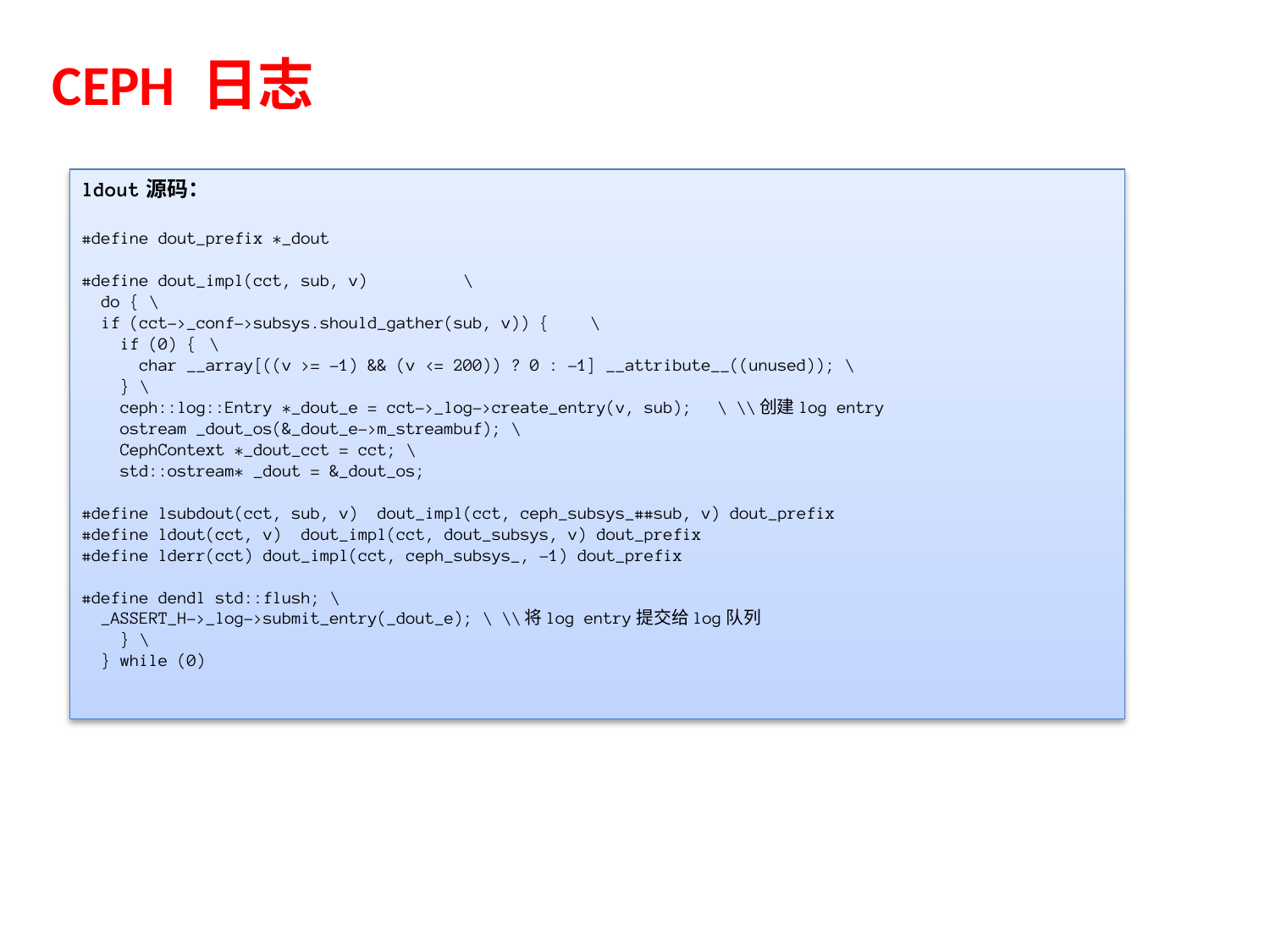

CEPH 日志
ldout源码：

#define dout_prefix *_dout

#define dout_impl(cct, sub, v)	\
  do { \
  if (cct->_conf->subsys.should_gather(sub, v)) {	\
    if (0) {	\
      char __array[((v >= -1) && (v <= 200)) ? 0 : -1] __attribute__((unused)); \
    } \
    ceph::log::Entry *_dout_e = cct->_log->create_entry(v, sub);	\ \\创建log entry
    ostream _dout_os(&_dout_e->m_streambuf); \
    CephContext *_dout_cct = cct; \
    std::ostream* _dout = &_dout_os;

#define lsubdout(cct, sub, v)  dout_impl(cct, ceph_subsys_##sub, v) dout_prefix
#define ldout(cct, v)  dout_impl(cct, dout_subsys, v) dout_prefix
#define lderr(cct) dout_impl(cct, ceph_subsys_, -1) dout_prefix

#define dendl std::flush; \
  _ASSERT_H->_log->submit_entry(_dout_e); \ \\将log entry提交给log队列
    } \
  } while (0)